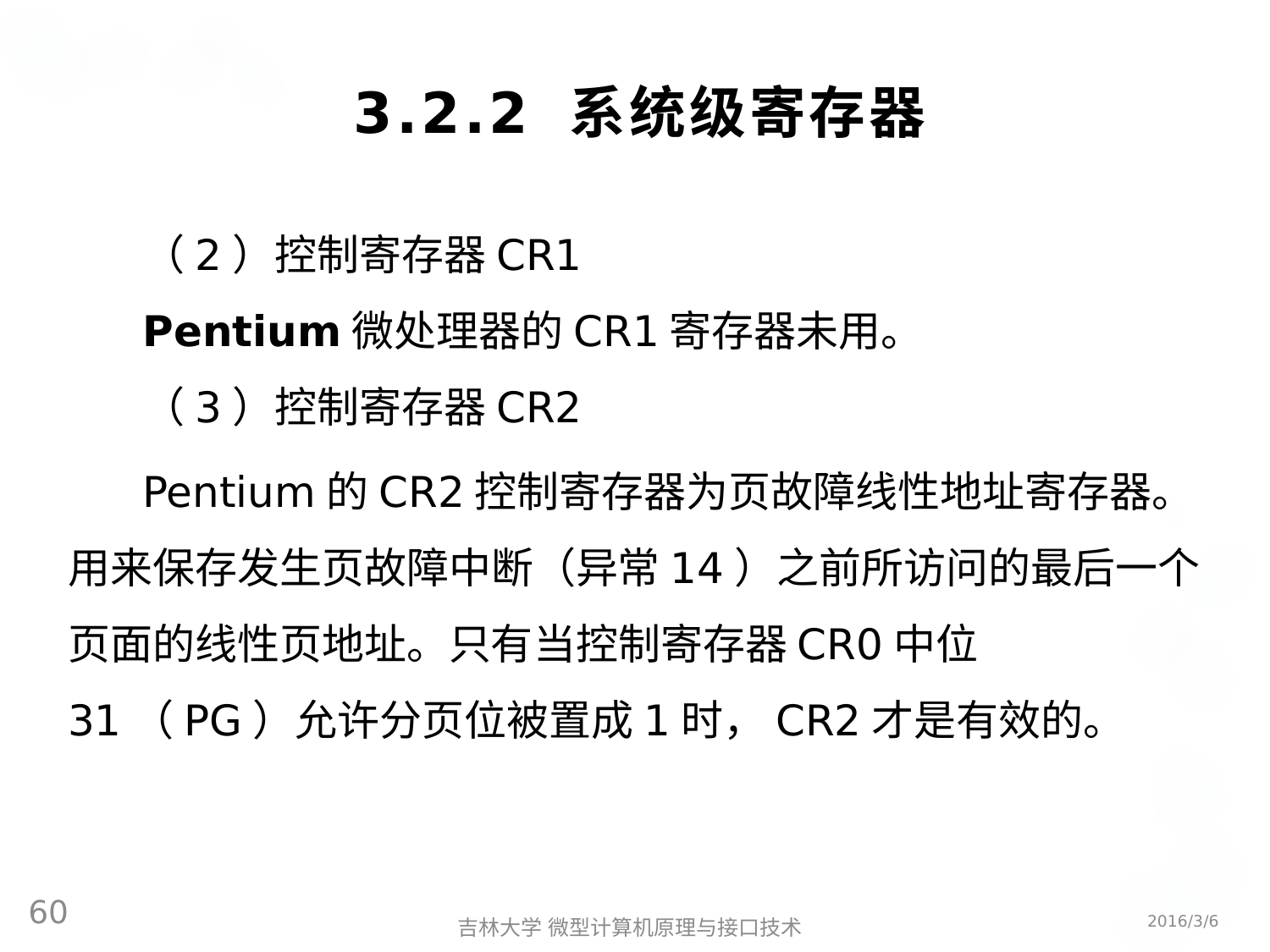

# 3.2.2 系统级寄存器
（2）控制寄存器CR1
Pentium微处理器的CR1寄存器未用。
（3）控制寄存器CR2
Pentium的CR2控制寄存器为页故障线性地址寄存器。用来保存发生页故障中断（异常14）之前所访问的最后一个页面的线性页地址。只有当控制寄存器CR0中位31（PG）允许分页位被置成1时，CR2才是有效的。

60
2016/3/6
吉林大学 微型计算机原理与接口技术